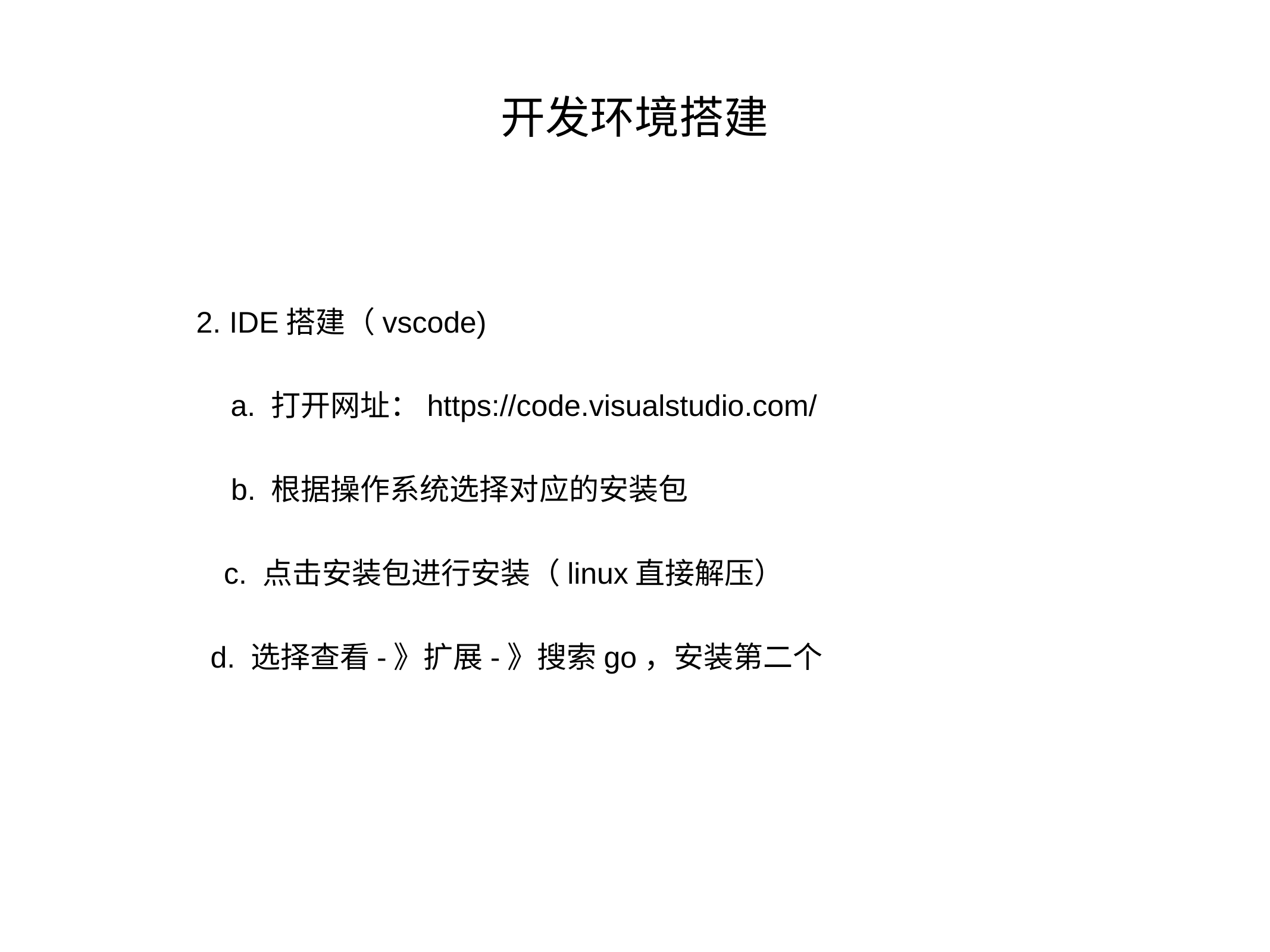

开发环境搭建
2. IDE搭建（vscode)
a. 打开网址：https://code.visualstudio.com/
b. 根据操作系统选择对应的安装包
c. 点击安装包进行安装（linux直接解压）
d. 选择查看-》扩展-》搜索go，安装第二个